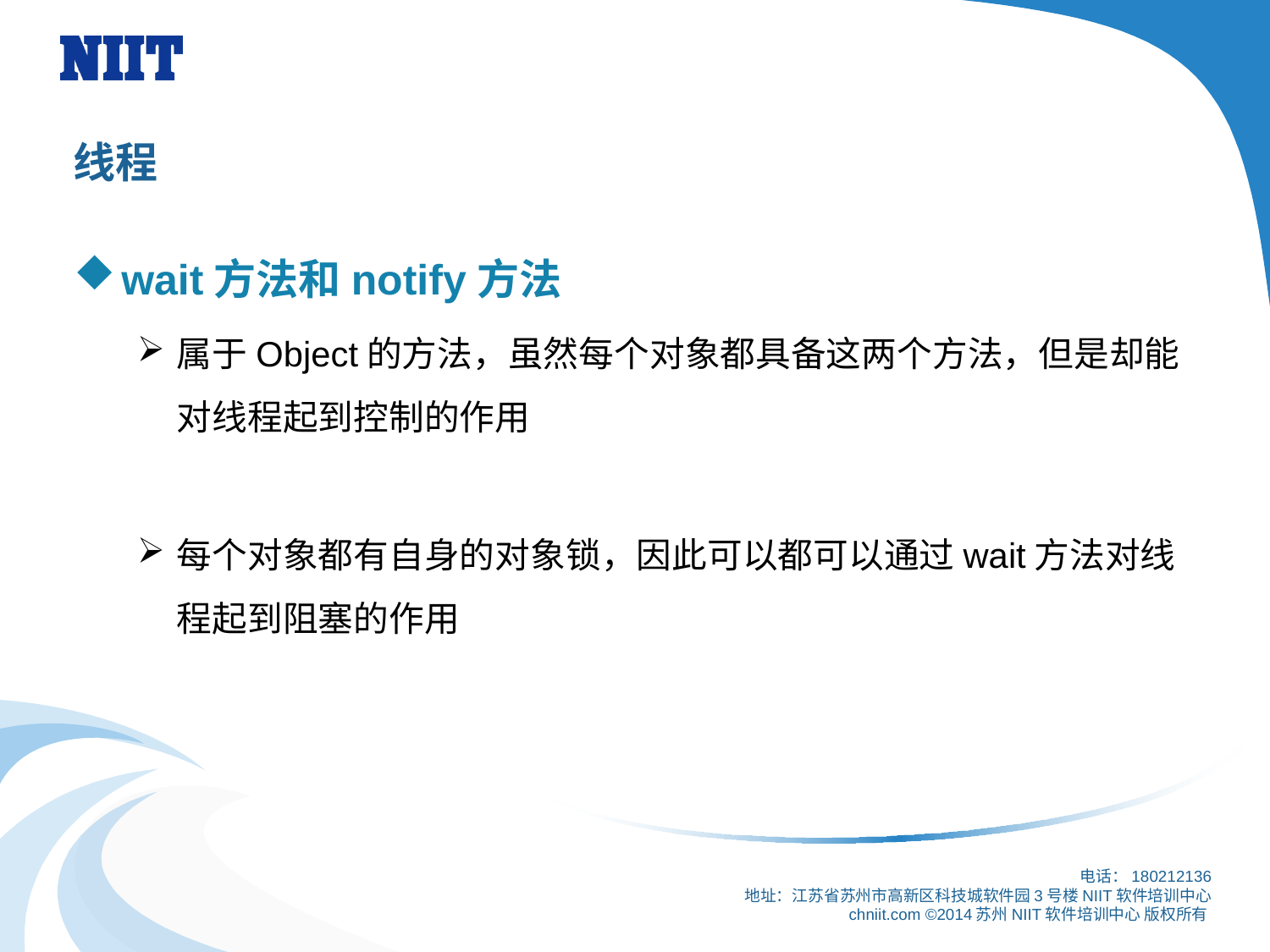

# 线程
wait方法和notify方法
属于Object的方法，虽然每个对象都具备这两个方法，但是却能对线程起到控制的作用

每个对象都有自身的对象锁，因此可以都可以通过wait方法对线程起到阻塞的作用